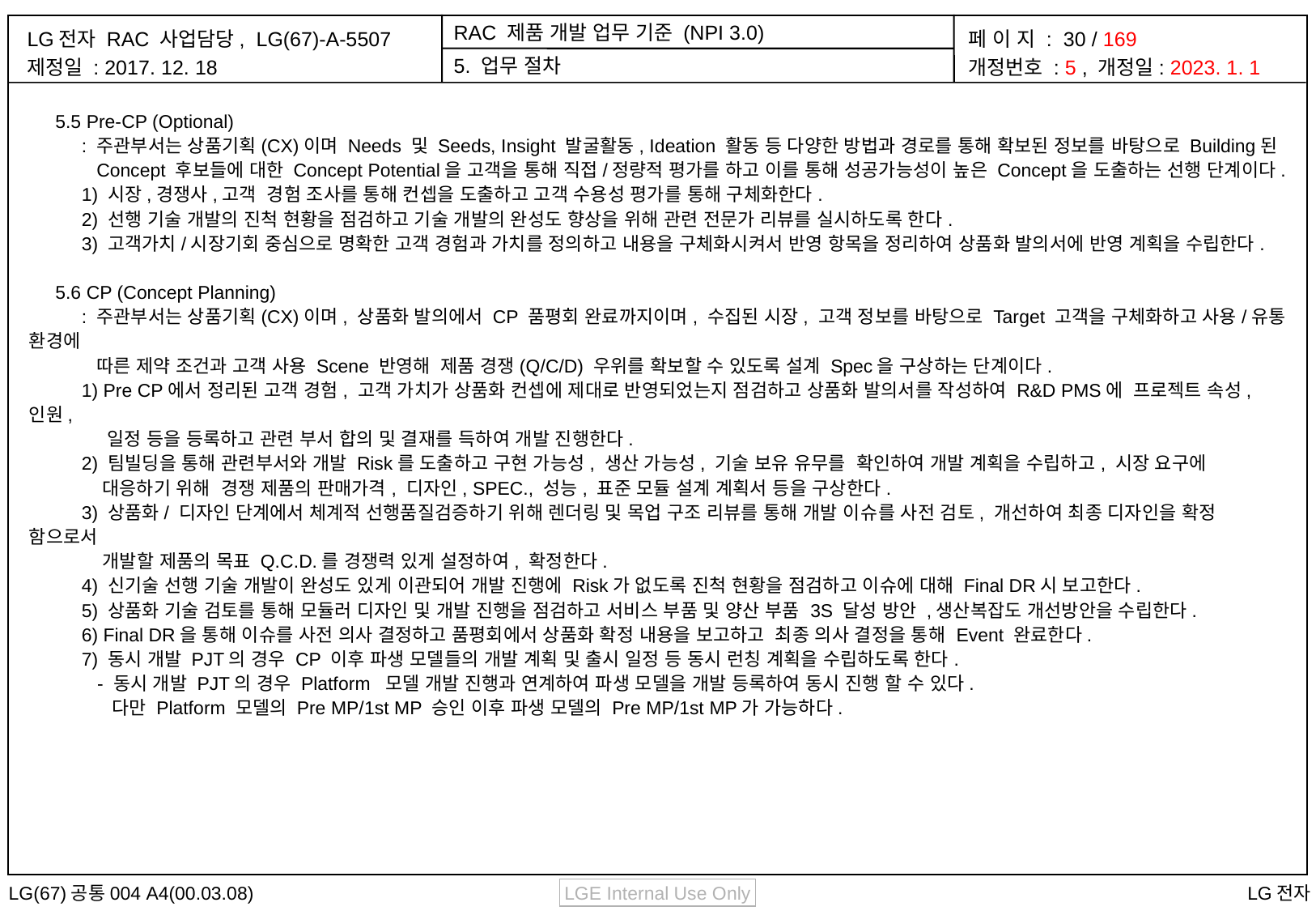

5. 업무 절차
     5.5 Pre-CP (Optional)
          : 주관부서는 상품기획(CX)이며 Needs 및 Seeds, Insight 발굴활동, Ideation 활동 등 다양한 방법과 경로를 통해 확보된 정보를 바탕으로 Building된
            Concept 후보들에 대한 Concept Potential을 고객을 통해 직접/정량적 평가를 하고 이를 통해 성공가능성이 높은 Concept을 도출하는 선행 단계이다.
          1) 시장,경쟁사,고객  경험 조사를 통해 컨셉을 도출하고 고객 수용성 평가를 통해 구체화한다.
          2) 선행 기술 개발의 진척 현황을 점검하고 기술 개발의 완성도 향상을 위해 관련 전문가 리뷰를 실시하도록 한다.
          3) 고객가치/시장기회 중심으로 명확한 고객 경험과 가치를 정의하고 내용을 구체화시켜서 반영 항목을 정리하여 상품화 발의서에 반영 계획을 수립한다.

     5.6 CP (Concept Planning)
          : 주관부서는 상품기획(CX)이며, 상품화 발의에서 CP 품평회 완료까지이며, 수집된 시장, 고객 정보를 바탕으로 Target 고객을 구체화하고 사용/유통 환경에
            따른 제약 조건과 고객 사용 Scene 반영해  제품 경쟁(Q/C/D) 우위를 확보할 수 있도록 설계 Spec을 구상하는 단계이다.
          1) Pre CP에서 정리된 고객 경험, 고객 가치가 상품화 컨셉에 제대로 반영되었는지 점검하고 상품화 발의서를 작성하여 R&D PMS에  프로젝트 속성,인원,
              일정 등을 등록하고 관련 부서 합의 및 결재를 득하여 개발 진행한다.
          2) 팀빌딩을 통해 관련부서와 개발 Risk를 도출하고 구현 가능성, 생산 가능성, 기술 보유 유무를  확인하여 개발 계획을 수립하고, 시장 요구에
              대응하기 위해  경쟁 제품의 판매가격, 디자인, SPEC., 성능, 표준 모듈 설계 계획서 등을 구상한다.
          3) 상품화/ 디자인 단계에서 체계적 선행품질검증하기 위해 렌더링 및 목업 구조 리뷰를 통해 개발 이슈를 사전 검토, 개선하여 최종 디자인을 확정 함으로서
              개발할 제품의 목표 Q.C.D.를 경쟁력 있게 설정하여, 확정한다.
          4) 신기술 선행 기술 개발이 완성도 있게 이관되어 개발 진행에 Risk가 없도록 진척 현황을 점검하고 이슈에 대해 Final DR시 보고한다.
          5) 상품화 기술 검토를 통해 모듈러 디자인 및 개발 진행을 점검하고 서비스 부품 및 양산 부품 3S 달성 방안 ,생산복잡도 개선방안을 수립한다.
          6) Final DR을 통해 이슈를 사전 의사 결정하고 품평회에서 상품화 확정 내용을 보고하고  최종 의사 결정을 통해 Event 완료한다.
          7) 동시 개발 PJT의 경우 CP 이후 파생 모델들의 개발 계획 및 출시 일정 등 동시 런칭 계획을 수립하도록 한다.
             - 동시 개발 PJT의 경우 Platform  모델 개발 진행과 연계하여 파생 모델을 개발 등록하여 동시 진행 할 수 있다.
               다만 Platform 모델의 Pre MP/1st MP 승인 이후 파생 모델의 Pre MP/1st MP가 가능하다.